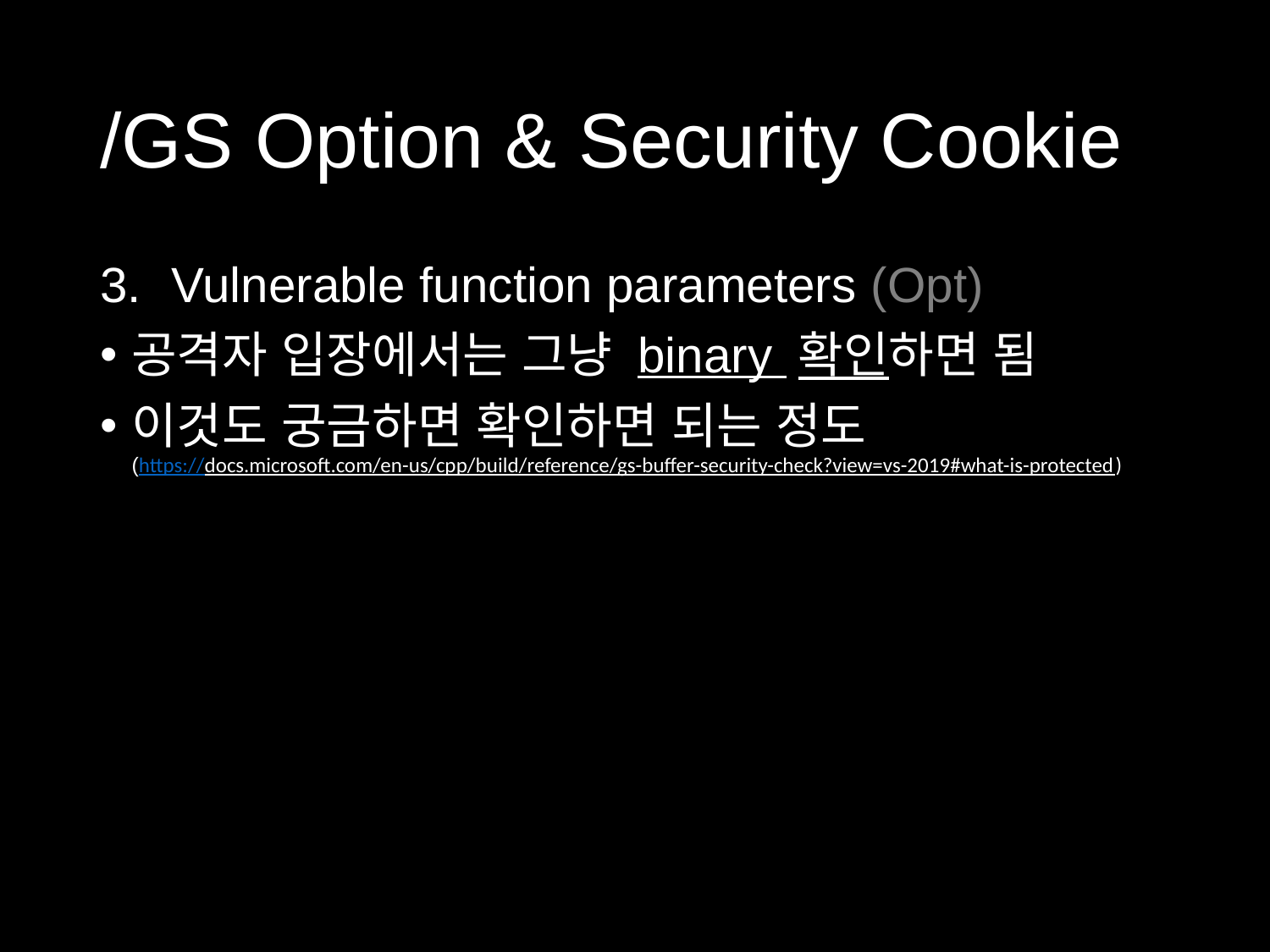

# /GS Option & Security Cookie
Vulnerable function parameters (Opt)
공격자 입장에서는 그냥 binary 확인하면 됨
이것도 궁금하면 확인하면 되는 정도
(https://docs.microsoft.com/en-us/cpp/build/reference/gs-buffer-security-check?view=vs-2019#what-is-protected)